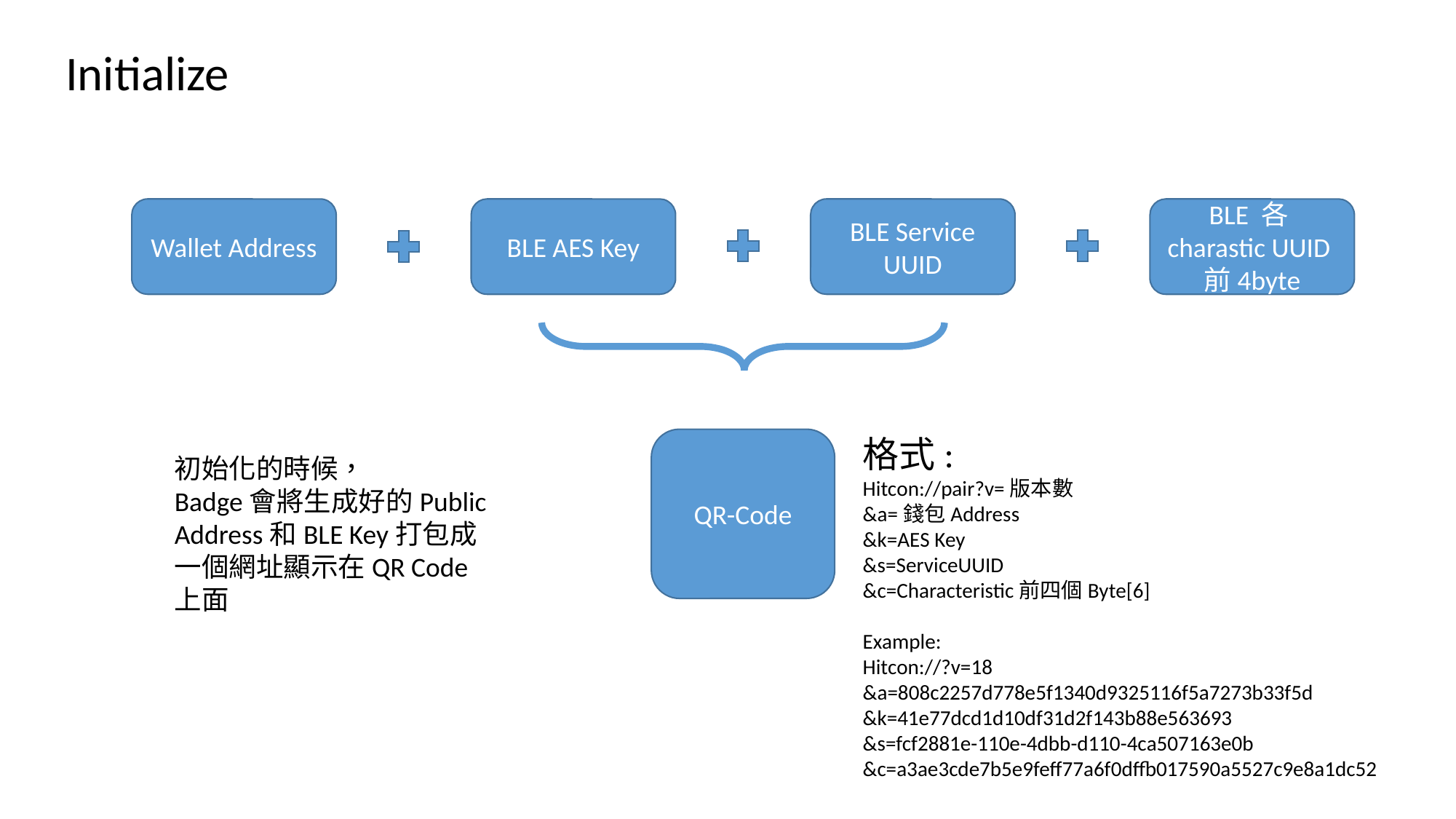

Initialize

Wallet Address
BLE AES Key
BLE Service UUID
BLE 各charastic UUID前4byte

格式:
Hitcon://pair?v=版本數
&a=錢包Address
&k=AES Key
&s=ServiceUUID
&c=Characteristic前四個Byte[6]
QR-Code
初始化的時候，
Badge會將生成好的Public Address和BLE Key打包成一個網址顯示在QR Code上面
Example:
Hitcon://?v=18
&a=808c2257d778e5f1340d9325116f5a7273b33f5d
&k=41e77dcd1d10df31d2f143b88e563693
&s=fcf2881e-110e-4dbb-d110-4ca507163e0b
&c=a3ae3cde7b5e9feff77a6f0dffb017590a5527c9e8a1dc52